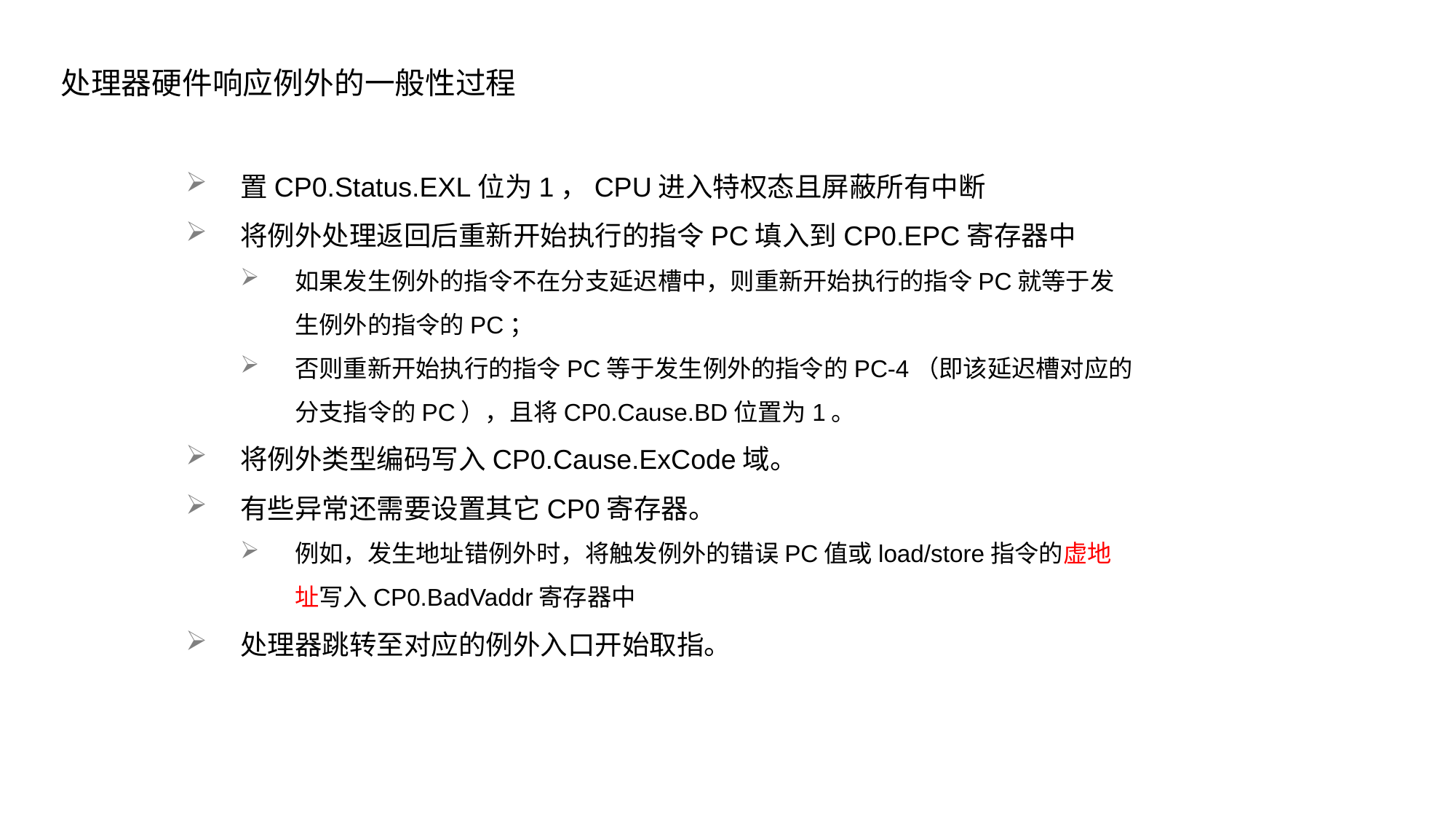

处理器硬件响应例外的一般性过程
置CP0.Status.EXL位为1，CPU进入特权态且屏蔽所有中断
将例外处理返回后重新开始执行的指令PC填入到CP0.EPC寄存器中
如果发生例外的指令不在分支延迟槽中，则重新开始执行的指令PC就等于发生例外的指令的PC；
否则重新开始执行的指令PC等于发生例外的指令的PC-4（即该延迟槽对应的分支指令的PC），且将CP0.Cause.BD位置为1。
将例外类型编码写入CP0.Cause.ExCode域。
有些异常还需要设置其它CP0寄存器。
例如，发生地址错例外时，将触发例外的错误PC值或load/store指令的虚地址写入CP0.BadVaddr寄存器中
处理器跳转至对应的例外入口开始取指。